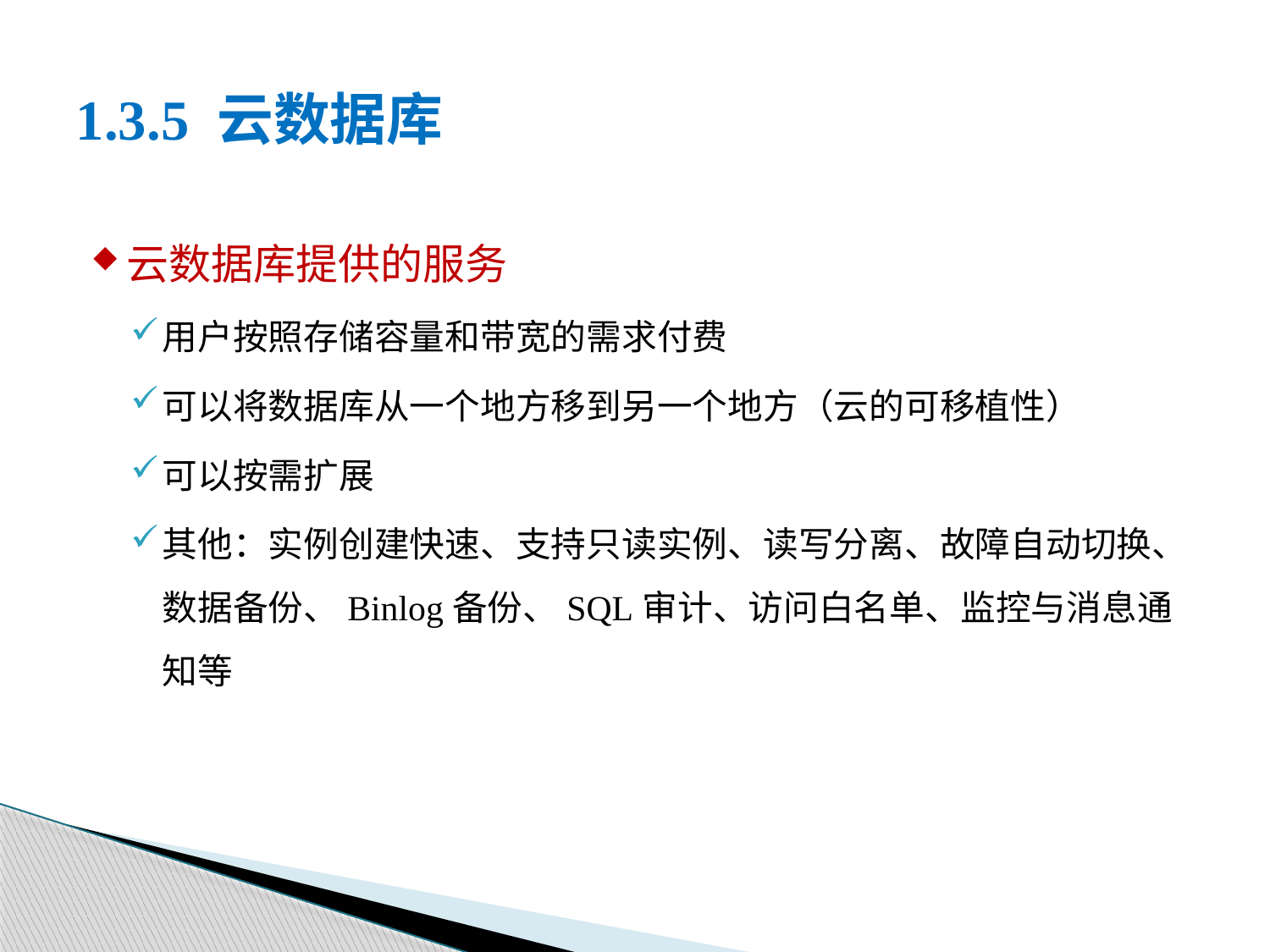

# 1.3.5 云数据库
云数据库提供的服务
用户按照存储容量和带宽的需求付费
可以将数据库从一个地方移到另一个地方（云的可移植性）
可以按需扩展
其他：实例创建快速、支持只读实例、读写分离、故障自动切换、数据备份、Binlog备份、SQL审计、访问白名单、监控与消息通知等